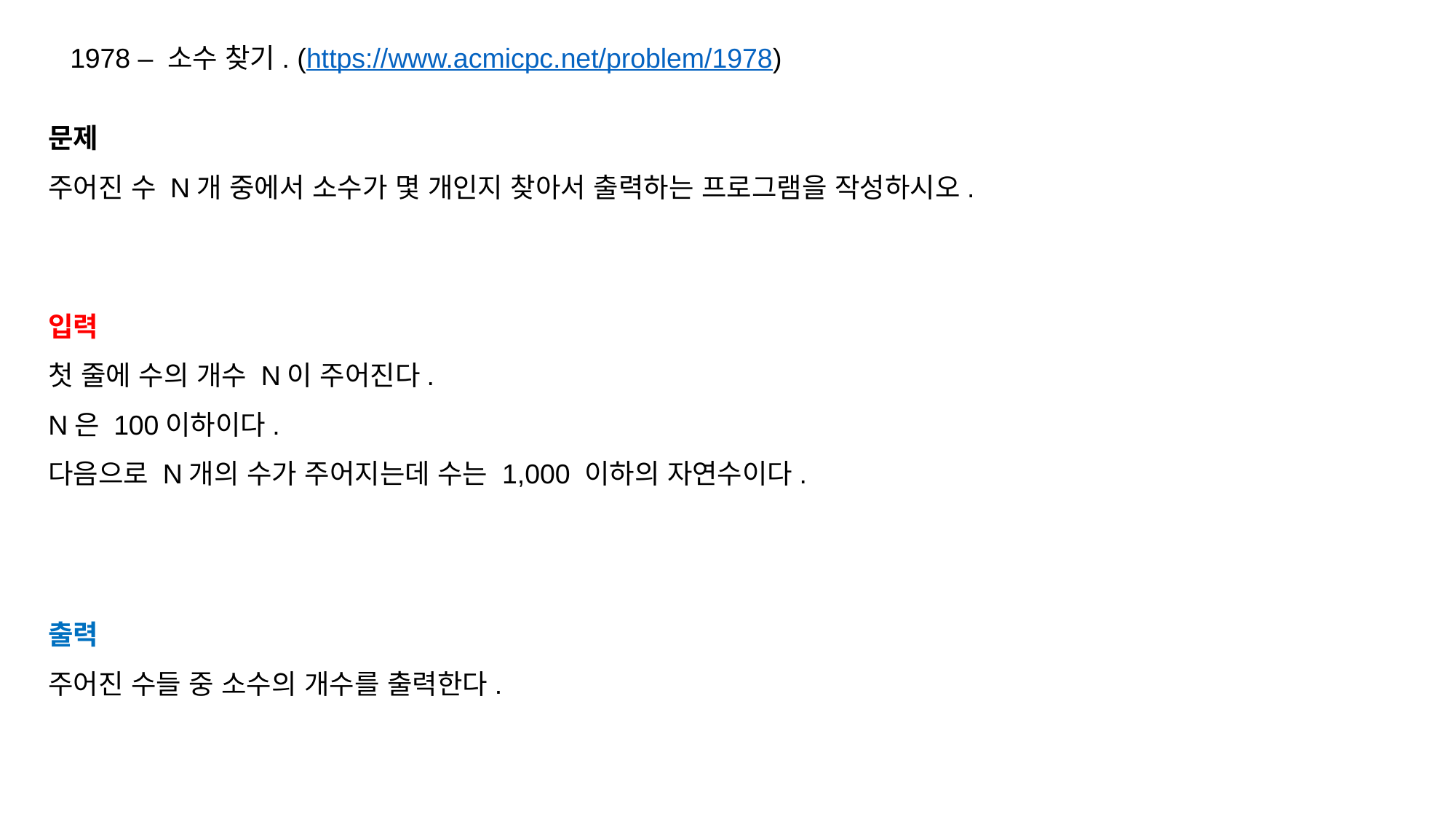

1978 – 소수 찾기. (https://www.acmicpc.net/problem/1978)
문제
주어진 수 N개 중에서 소수가 몇 개인지 찾아서 출력하는 프로그램을 작성하시오.
입력
첫 줄에 수의 개수 N이 주어진다.
N은 100이하이다.
다음으로 N개의 수가 주어지는데 수는 1,000 이하의 자연수이다.
출력
주어진 수들 중 소수의 개수를 출력한다.